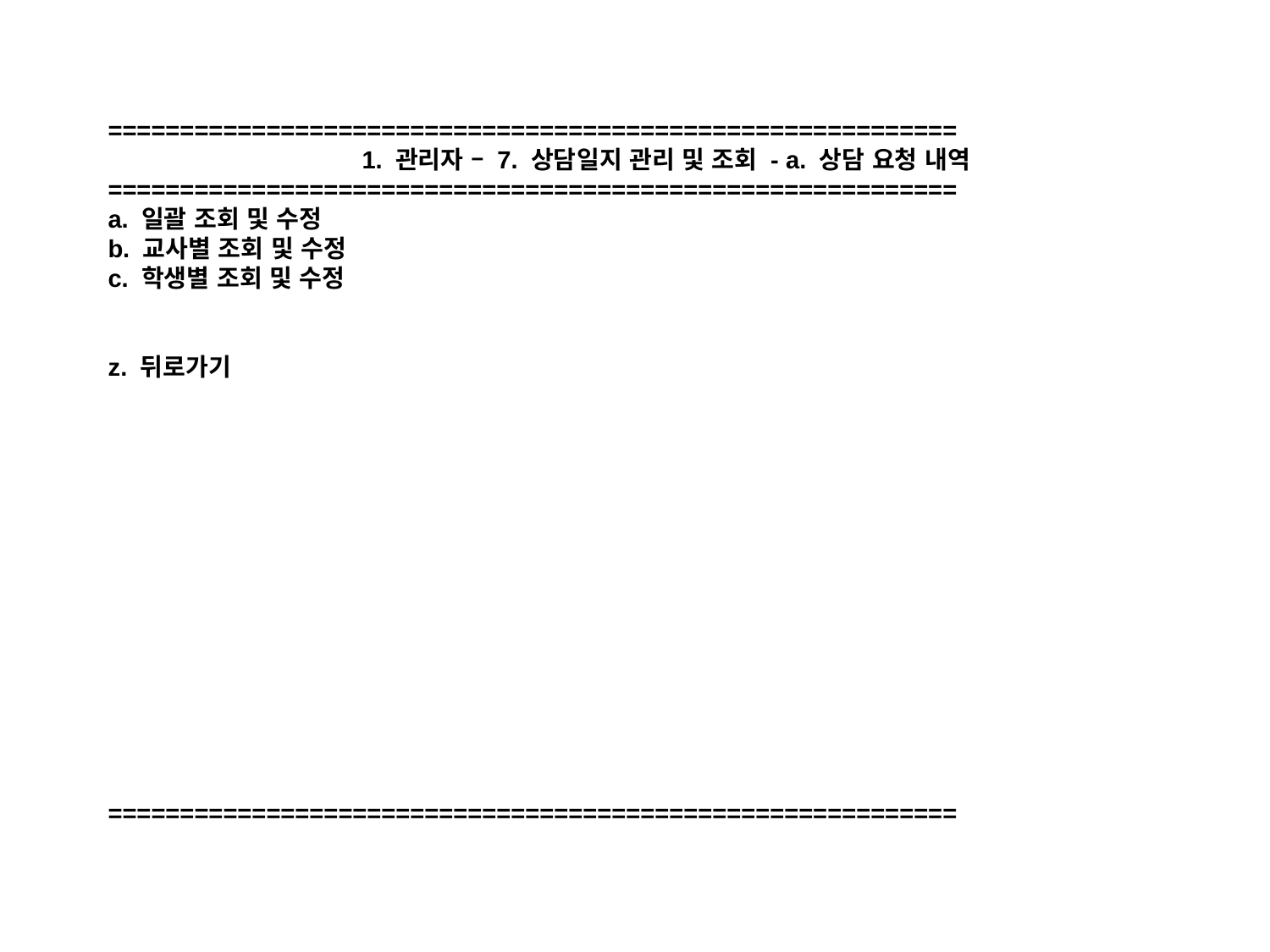

===========================================================
		1. 관리자 – 7. 상담일지 관리 및 조회 - a. 상담 요청 내역
===========================================================
a. 일괄 조회 및 수정
b. 교사별 조회 및 수정
c. 학생별 조회 및 수정

z. 뒤로가기

===========================================================